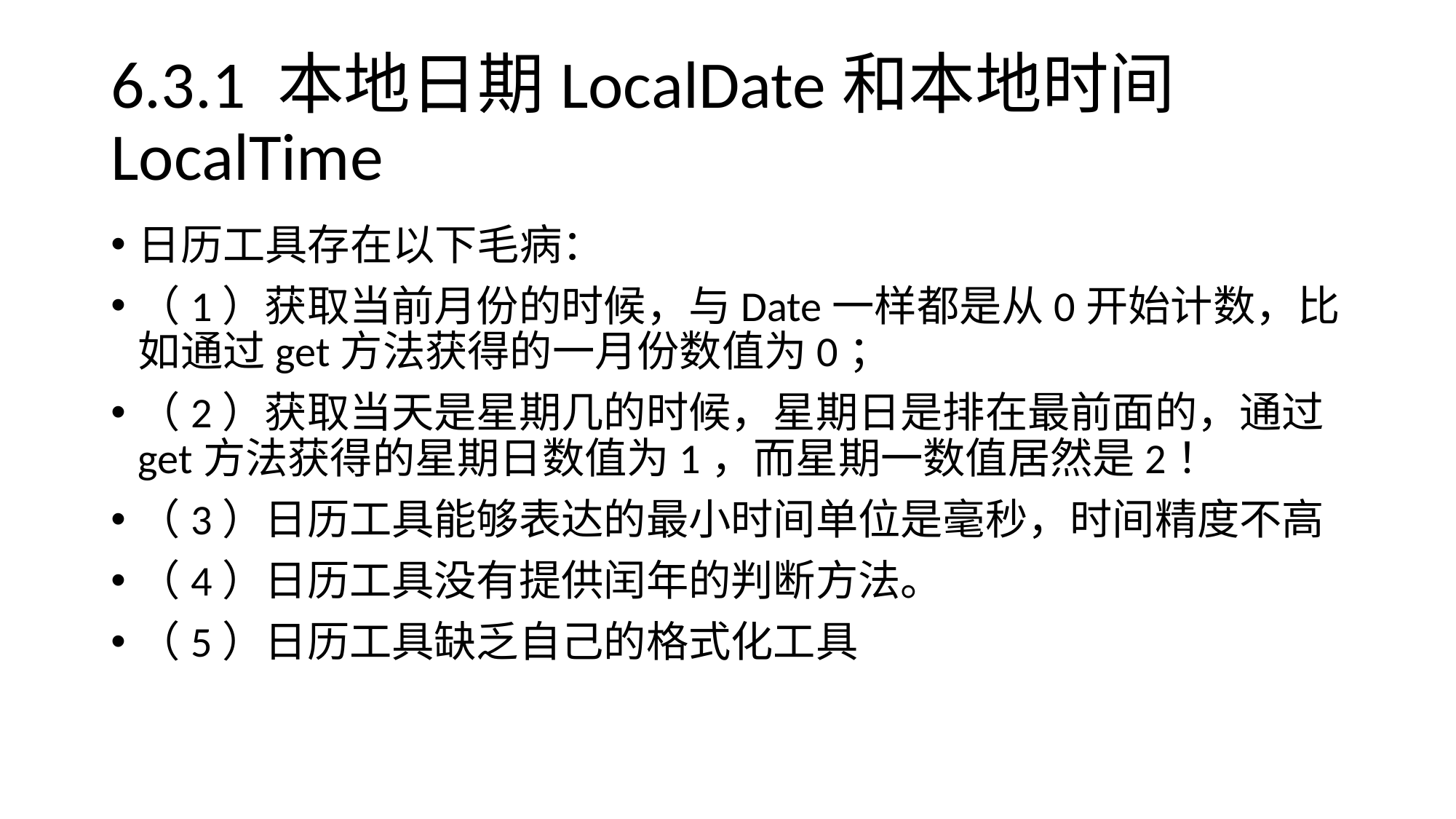

# 6.3.1 本地日期LocalDate和本地时间LocalTime
日历工具存在以下毛病：
（1）获取当前月份的时候，与Date一样都是从0开始计数，比如通过get方法获得的一月份数值为0；
（2）获取当天是星期几的时候，星期日是排在最前面的，通过get方法获得的星期日数值为1，而星期一数值居然是2！
（3）日历工具能够表达的最小时间单位是毫秒，时间精度不高
（4）日历工具没有提供闰年的判断方法。
（5）日历工具缺乏自己的格式化工具